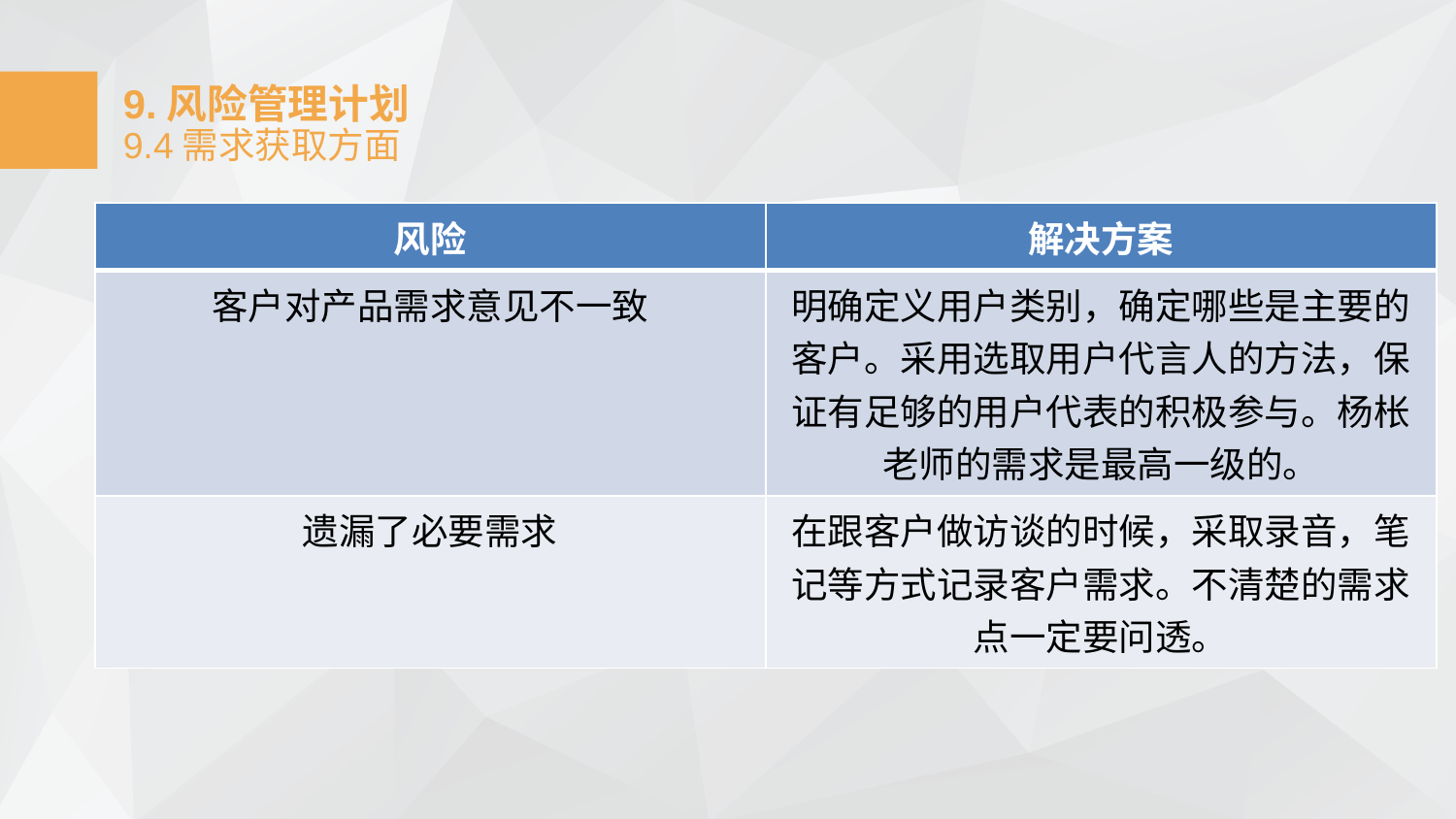

9.风险管理计划
9.4需求获取方面
| 风险 | 解决方案 |
| --- | --- |
| 客户对产品需求意见不一致 | 明确定义用户类别，确定哪些是主要的客户。采用选取用户代言人的方法，保证有足够的用户代表的积极参与。杨枨老师的需求是最高一级的。 |
| 遗漏了必要需求 | 在跟客户做访谈的时候，采取录音，笔记等方式记录客户需求。不清楚的需求点一定要问透。 |